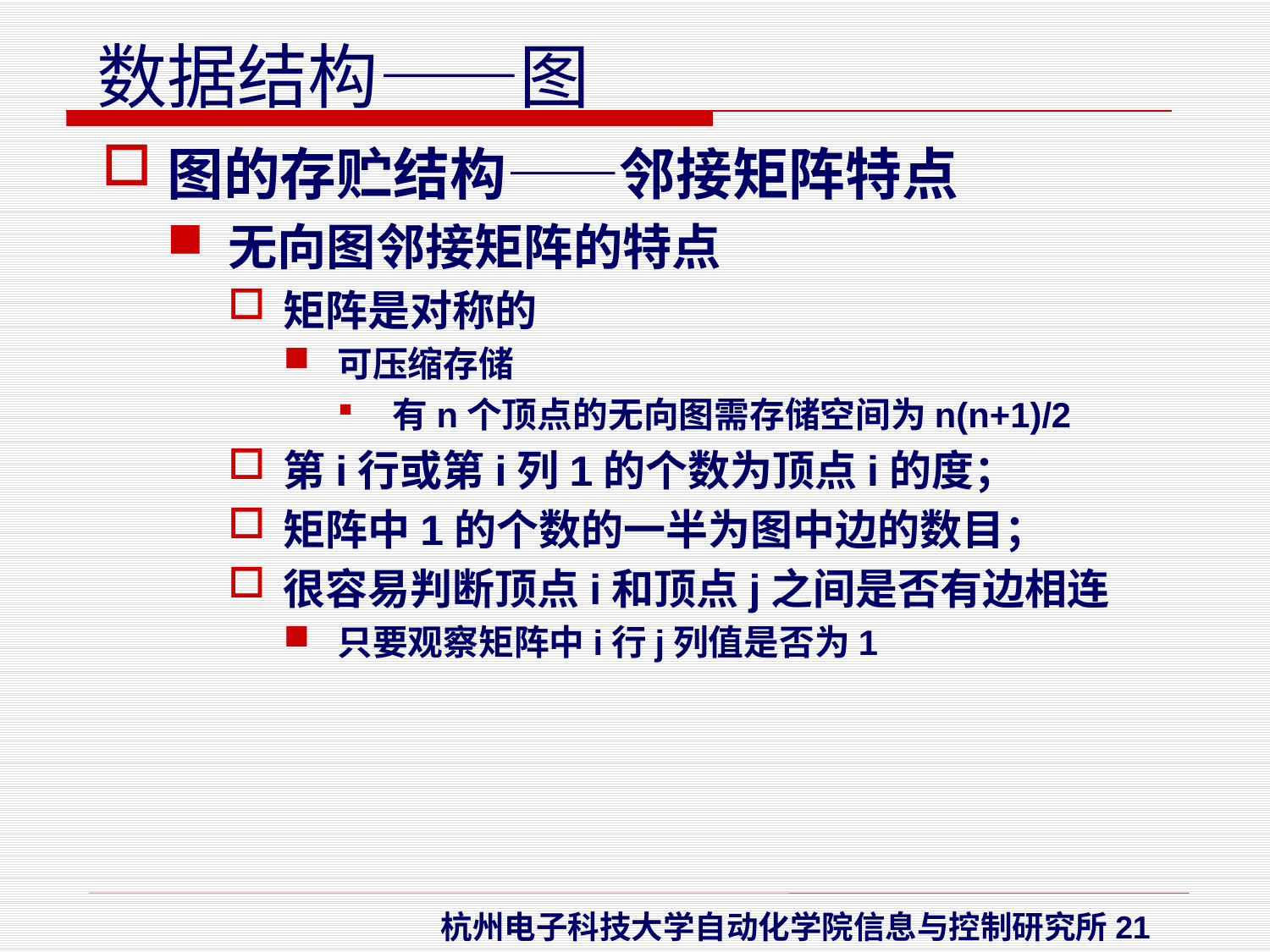

图的存贮结构——邻接矩阵特点
无向图邻接矩阵的特点
矩阵是对称的
可压缩存储
有n个顶点的无向图需存储空间为n(n+1)/2
第i行或第i列1的个数为顶点i的度；
矩阵中1的个数的一半为图中边的数目；
很容易判断顶点i和顶点j之间是否有边相连
只要观察矩阵中i行j列值是否为1